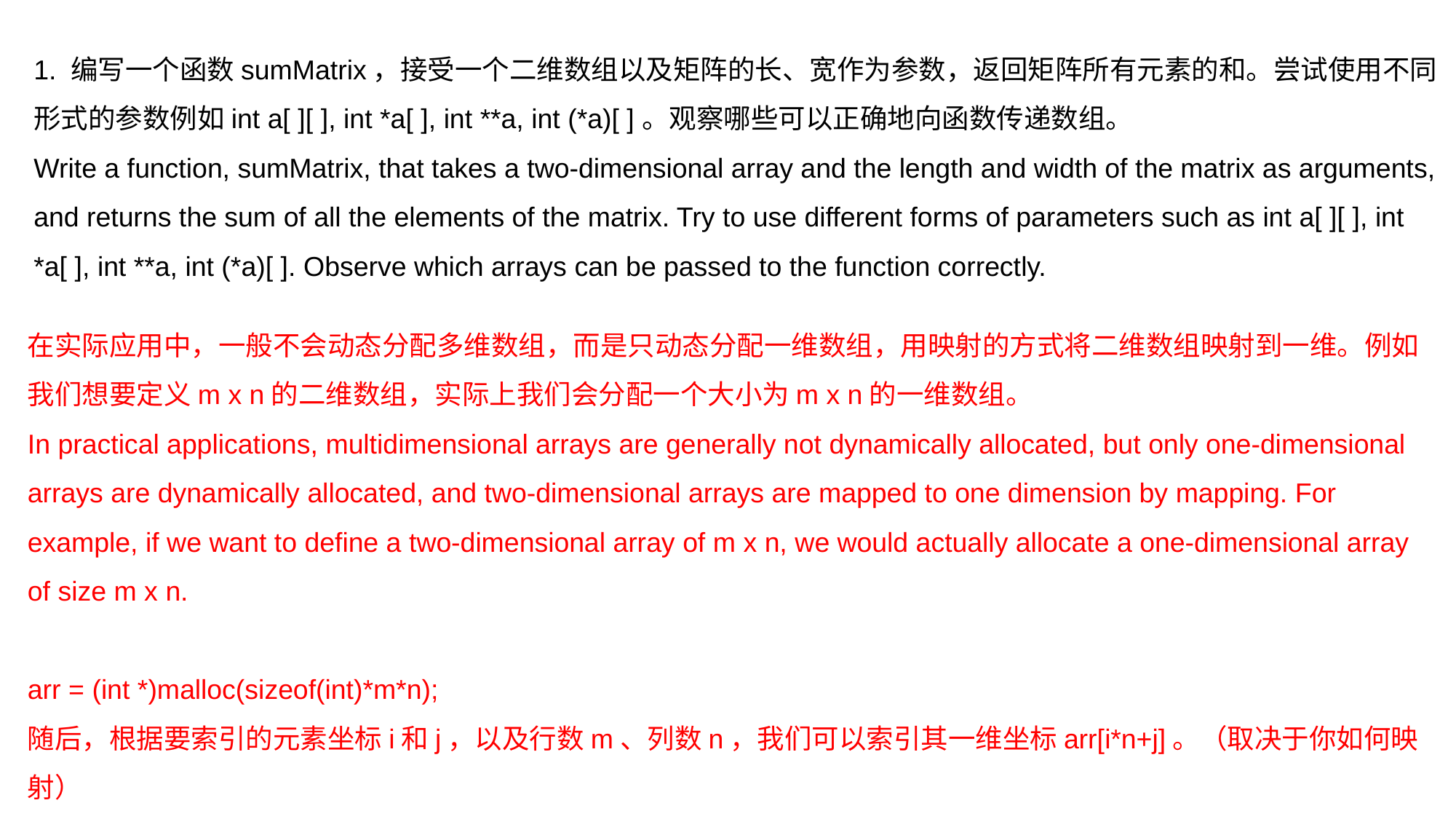

1. 编写一个函数sumMatrix，接受一个二维数组以及矩阵的长、宽作为参数，返回矩阵所有元素的和。尝试使用不同形式的参数例如int a[ ][ ], int *a[ ], int **a, int (*a)[ ]。观察哪些可以正确地向函数传递数组。
Write a function, sumMatrix, that takes a two-dimensional array and the length and width of the matrix as arguments, and returns the sum of all the elements of the matrix. Try to use different forms of parameters such as int a[ ][ ], int *a[ ], int **a, int (*a)[ ]. Observe which arrays can be passed to the function correctly.
在实际应用中，一般不会动态分配多维数组，而是只动态分配一维数组，用映射的方式将二维数组映射到一维。例如我们想要定义m x n的二维数组，实际上我们会分配一个大小为m x n的一维数组。
In practical applications, multidimensional arrays are generally not dynamically allocated, but only one-dimensional arrays are dynamically allocated, and two-dimensional arrays are mapped to one dimension by mapping. For example, if we want to define a two-dimensional array of m x n, we would actually allocate a one-dimensional array of size m x n.

arr = (int *)malloc(sizeof(int)*m*n);
随后，根据要索引的元素坐标i和j，以及行数m、列数n，我们可以索引其一维坐标arr[i*n+j]。（取决于你如何映射）
Then, based on the element coordinates i and j to be indexed, and the number of rows m and columns n, we can index its one-dimensional coordinate arr[i*n+j]. (Depends on how you map)